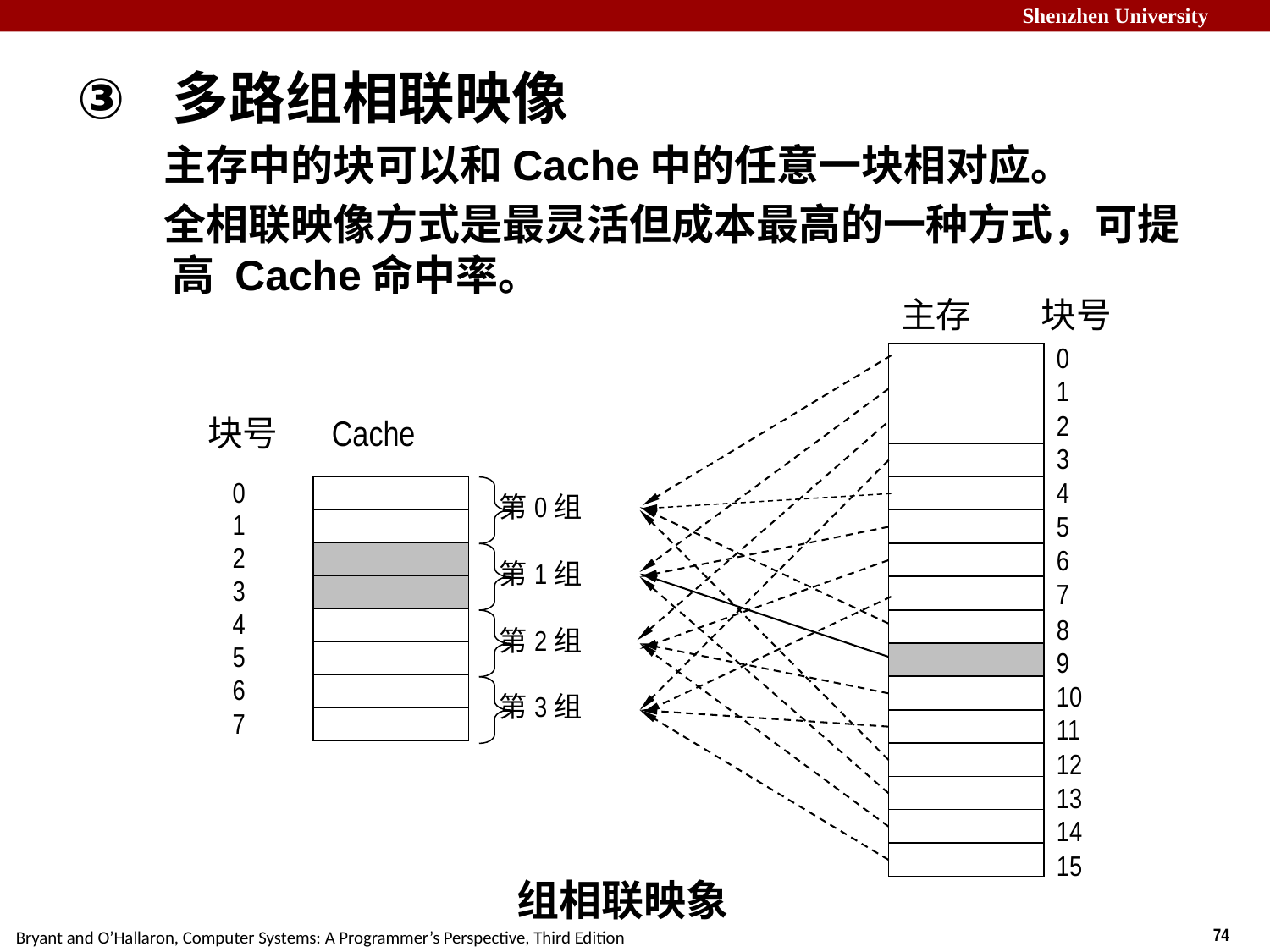

多路组相联映像
        主存中的块可以和Cache中的任意一块相对应。
        全相联映像方式是最灵活但成本最高的一种方式，可提 高 Cache命中率。
主存
块号
0
2
4
6
1
3
5
7
8
10
12
14
9
11
13
15

块号
Cache

0
2
4
6
1
3
5
7

第0组

第1组

第2组

第3组

组相联映象